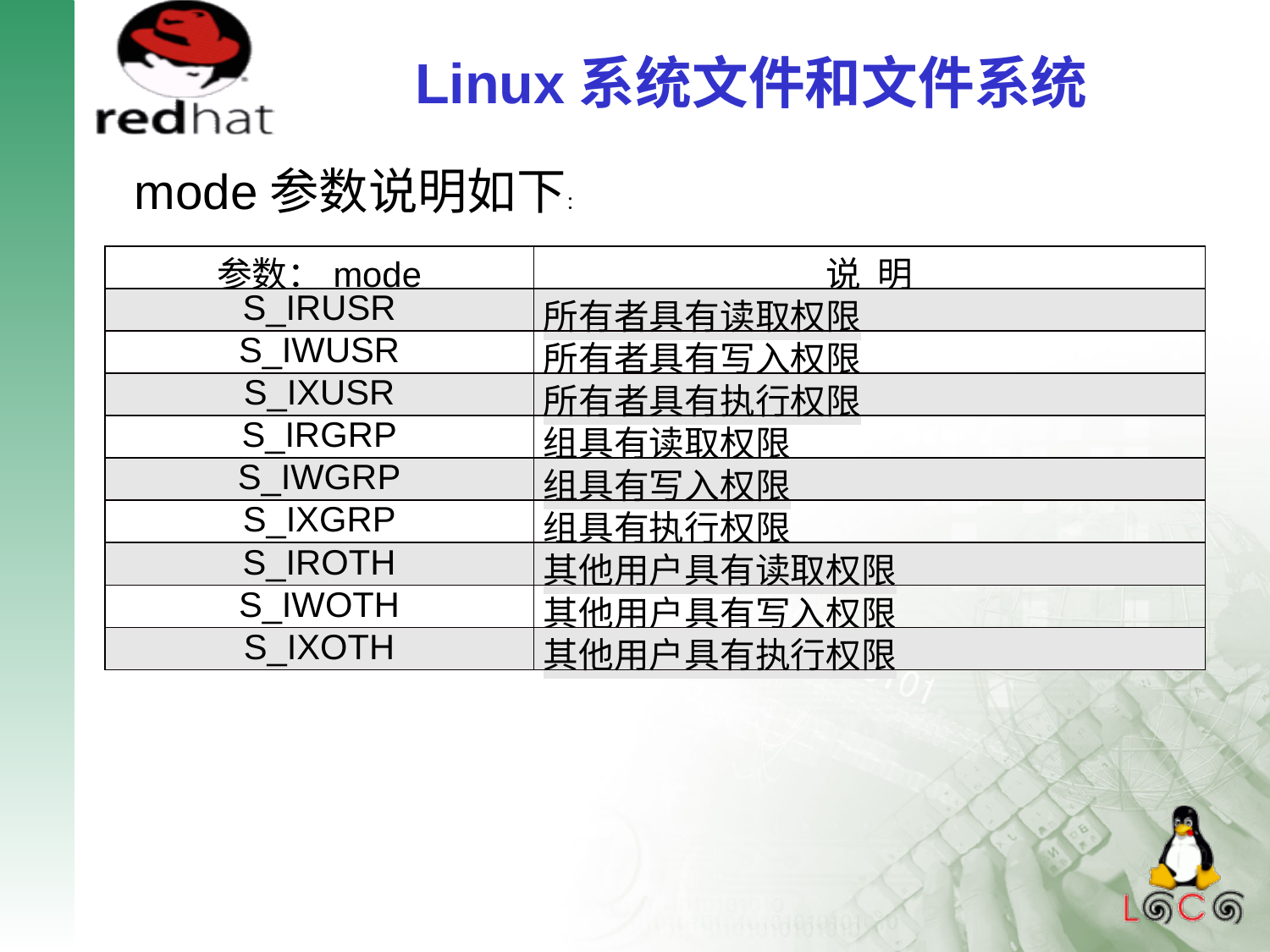

# Linux系统文件和文件系统
mode参数说明如下：
| 参数：mode | 说 明 |
| --- | --- |
| S\_IRUSR | 所有者具有读取权限 |
| S\_IWUSR | 所有者具有写入权限 |
| S\_IXUSR | 所有者具有执行权限 |
| S\_IRGRP | 组具有读取权限 |
| S\_IWGRP | 组具有写入权限 |
| S\_IXGRP | 组具有执行权限 |
| S\_IROTH | 其他用户具有读取权限 |
| S\_IWOTH | 其他用户具有写入权限 |
| S\_IXOTH | 其他用户具有执行权限 |